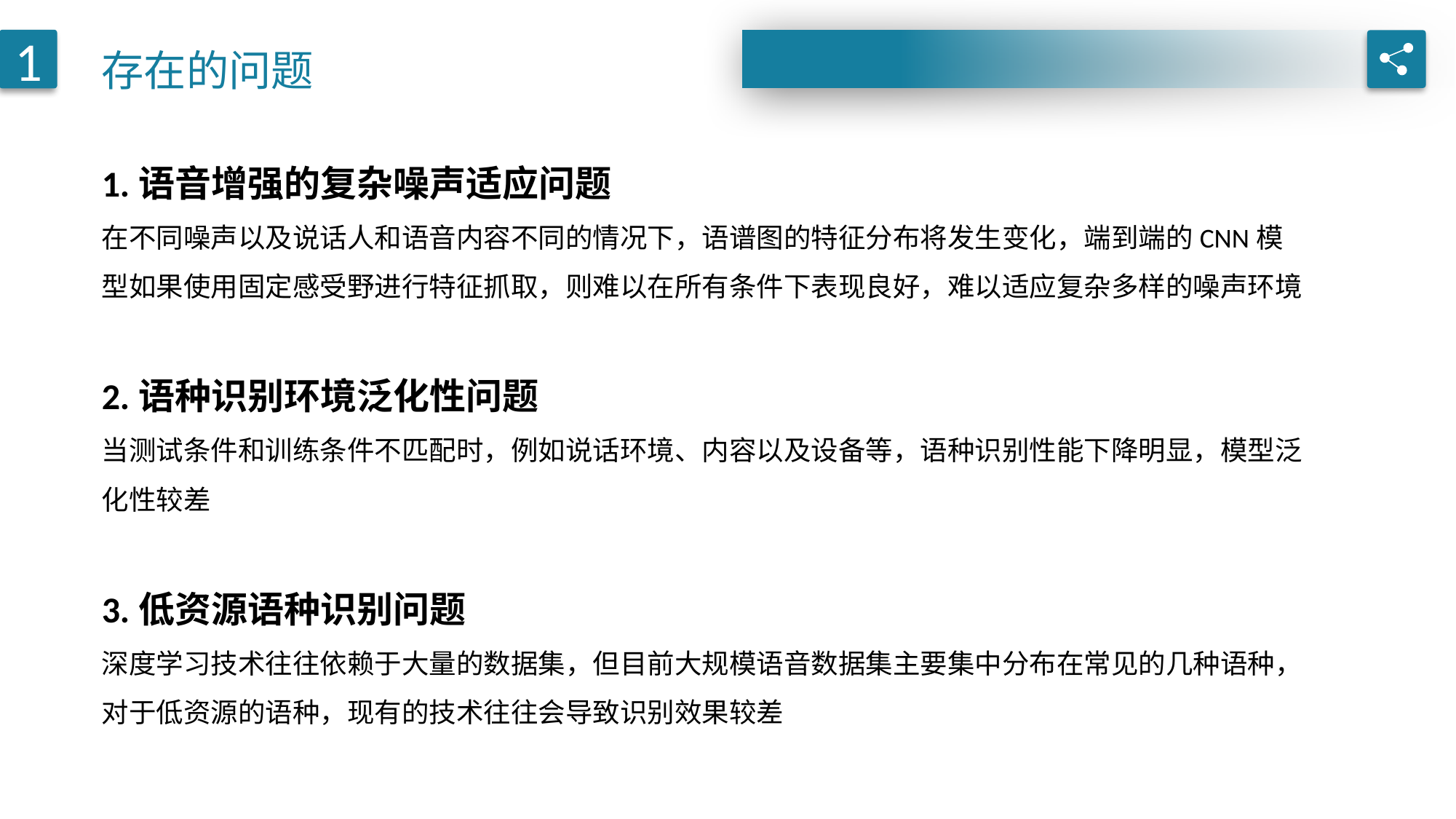

存在的问题
1

1.语音增强的复杂噪声适应问题
在不同噪声以及说话人和语音内容不同的情况下，语谱图的特征分布将发生变化，端到端的CNN模型如果使用固定感受野进行特征抓取，则难以在所有条件下表现良好，难以适应复杂多样的噪声环境

2.语种识别环境泛化性问题
当测试条件和训练条件不匹配时，例如说话环境、内容以及设备等，语种识别性能下降明显，模型泛化性较差

3.低资源语种识别问题
深度学习技术往往依赖于大量的数据集，但目前大规模语音数据集主要集中分布在常见的几种语种，对于低资源的语种，现有的技术往往会导致识别效果较差